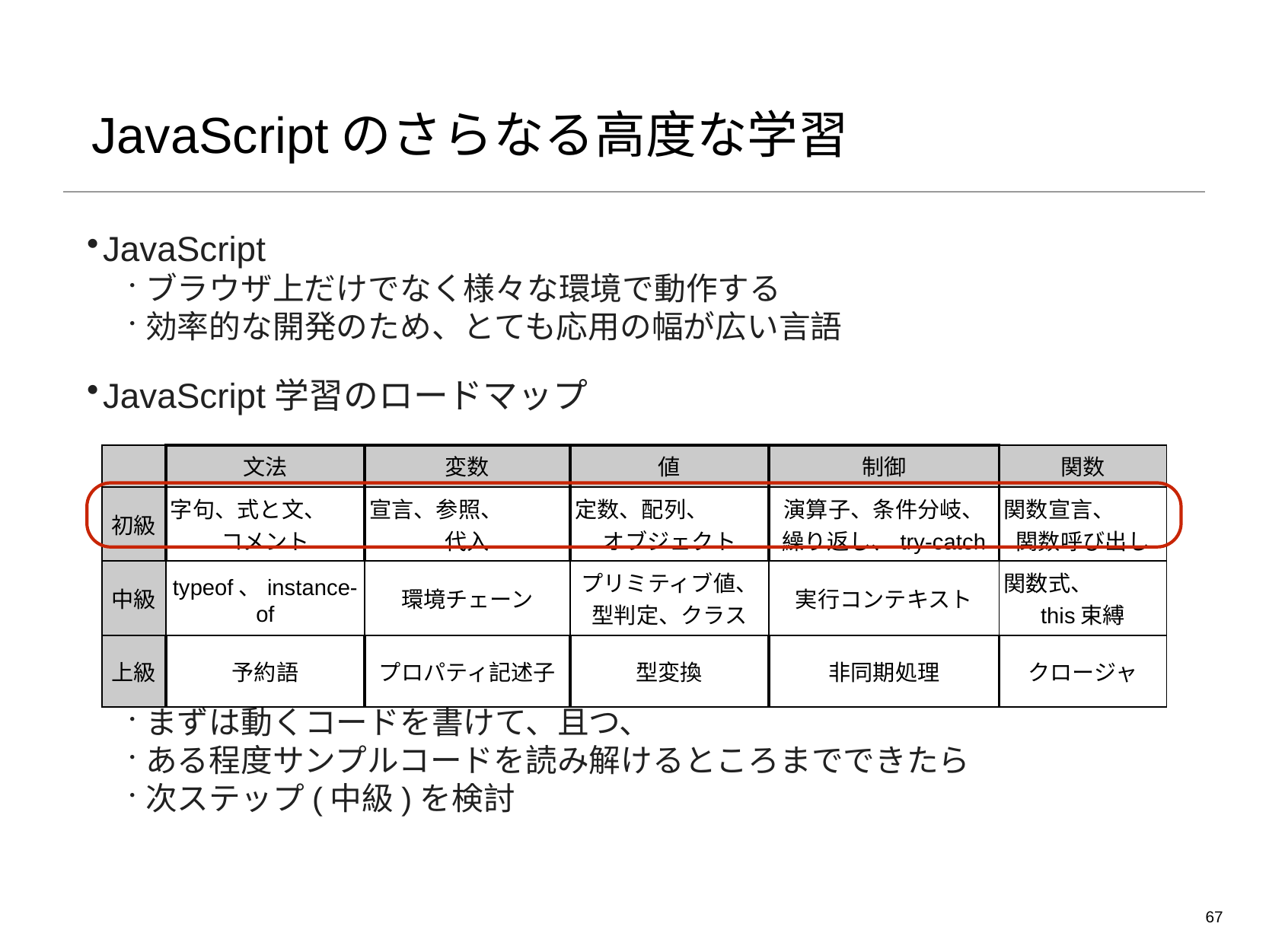

# JavaScriptのさらなる高度な学習
JavaScript
ブラウザ上だけでなく様々な環境で動作する
効率的な開発のため、とても応用の幅が広い言語
JavaScript学習のロードマップ

まずは動くコードを書けて、且つ、
ある程度サンプルコードを読み解けるところまでできたら
次ステップ(中級)を検討
|  | 文法 | 変数 | 値 | 制御 | 関数 |
| --- | --- | --- | --- | --- | --- |
| 初級 | 字句、式と文、 コメント | 宣言、参照、 代入 | 定数、配列、 オブジェクト | 演算子、条件分岐、繰り返し、try-catch | 関数宣言、 関数呼び出し |
| 中級 | typeof、instance-of | 環境チェーン | プリミティブ値、型判定、クラス | 実行コンテキスト | 関数式、 this束縛 |
| 上級 | 予約語 | プロパティ記述子 | 型変換 | 非同期処理 | クロージャ |

67